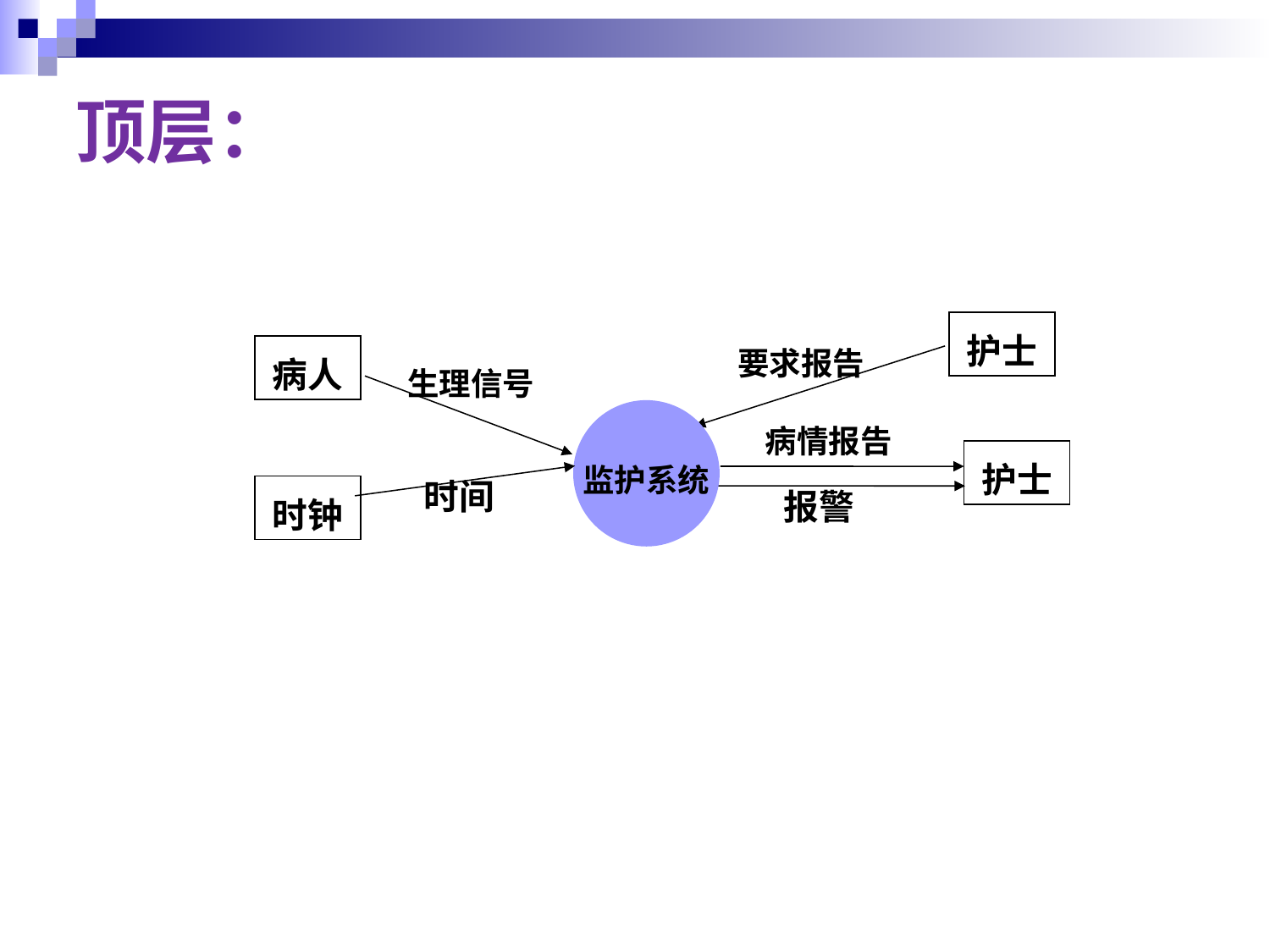

# 顶层：
护士
要求报告
病人
生理信号

监护系统
病情报告
护士
 时间

报警

时钟